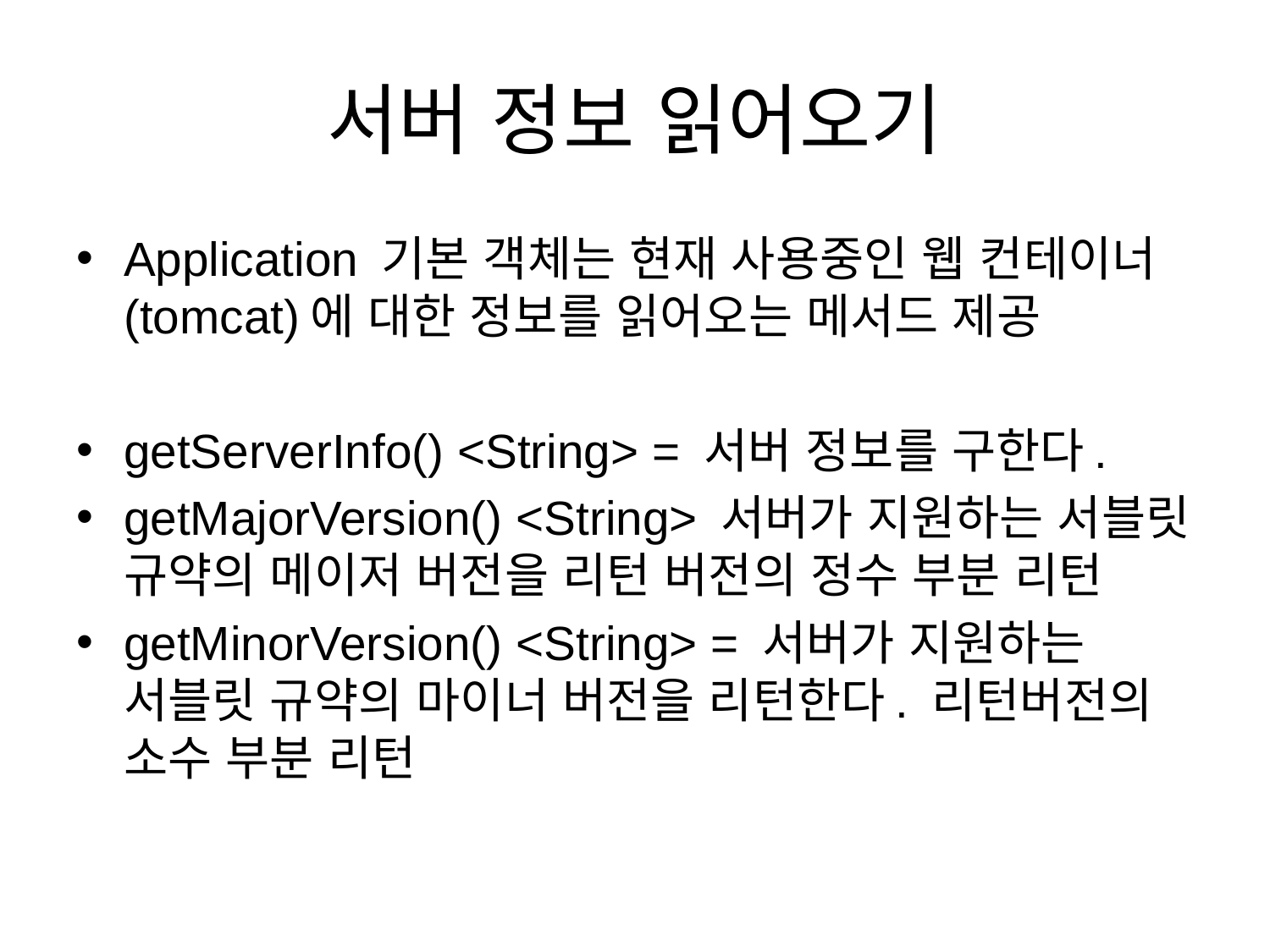

# 서버 정보 읽어오기
Application 기본 객체는 현재 사용중인 웹 컨테이너(tomcat)에 대한 정보를 읽어오는 메서드 제공

getServerInfo() <String> = 서버 정보를 구한다.
getMajorVersion() <String> 서버가 지원하는 서블릿 규약의 메이저 버전을 리턴 버전의 정수 부분 리턴
getMinorVersion() <String> = 서버가 지원하는 서블릿 규약의 마이너 버전을 리턴한다. 리턴버전의 소수 부분 리턴